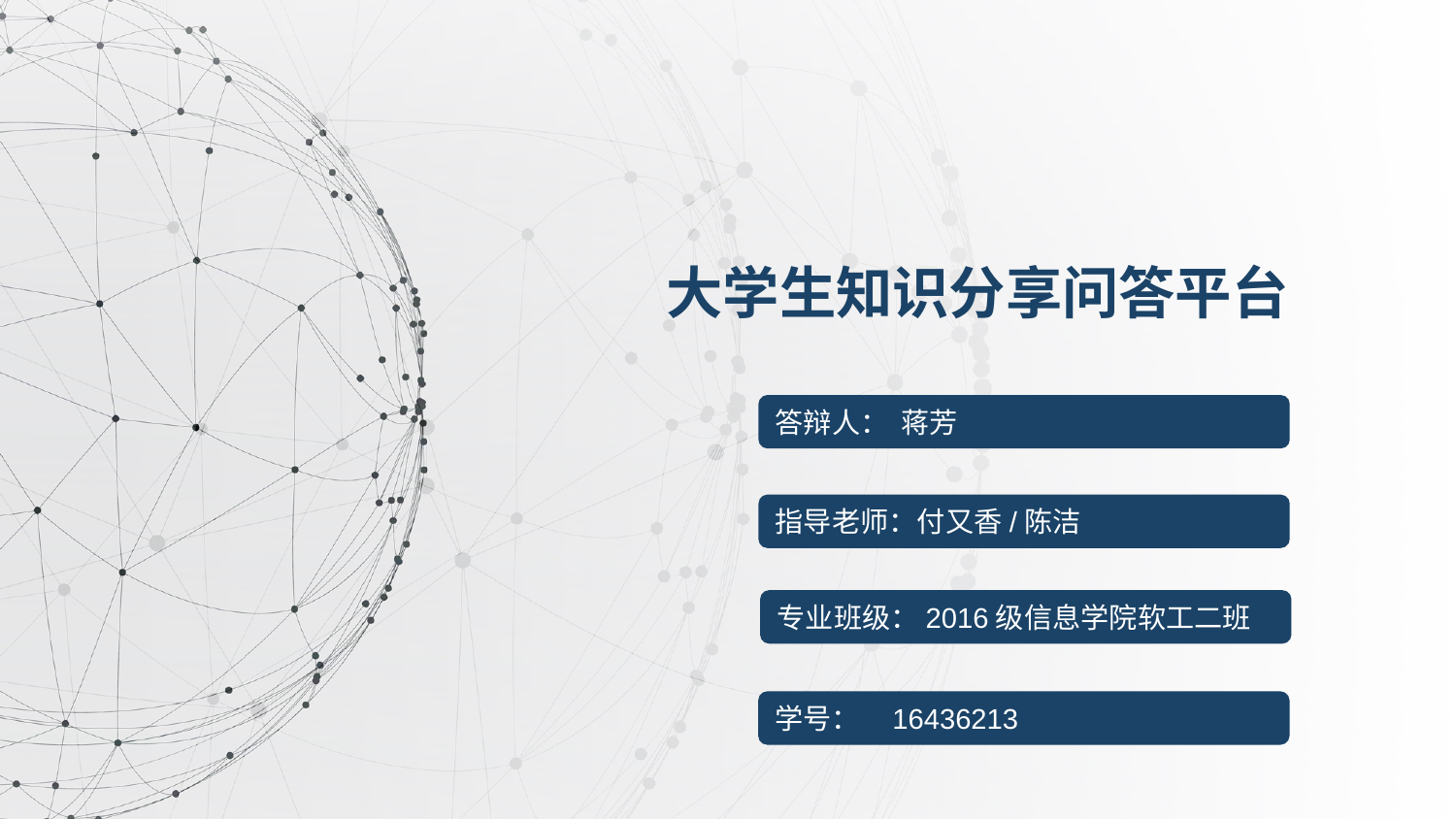

大学生知识分享问答平台
答辩人：  蒋芳
指导老师：付又香/陈洁
专业班级：2016级信息学院软工二班
学号：    16436213